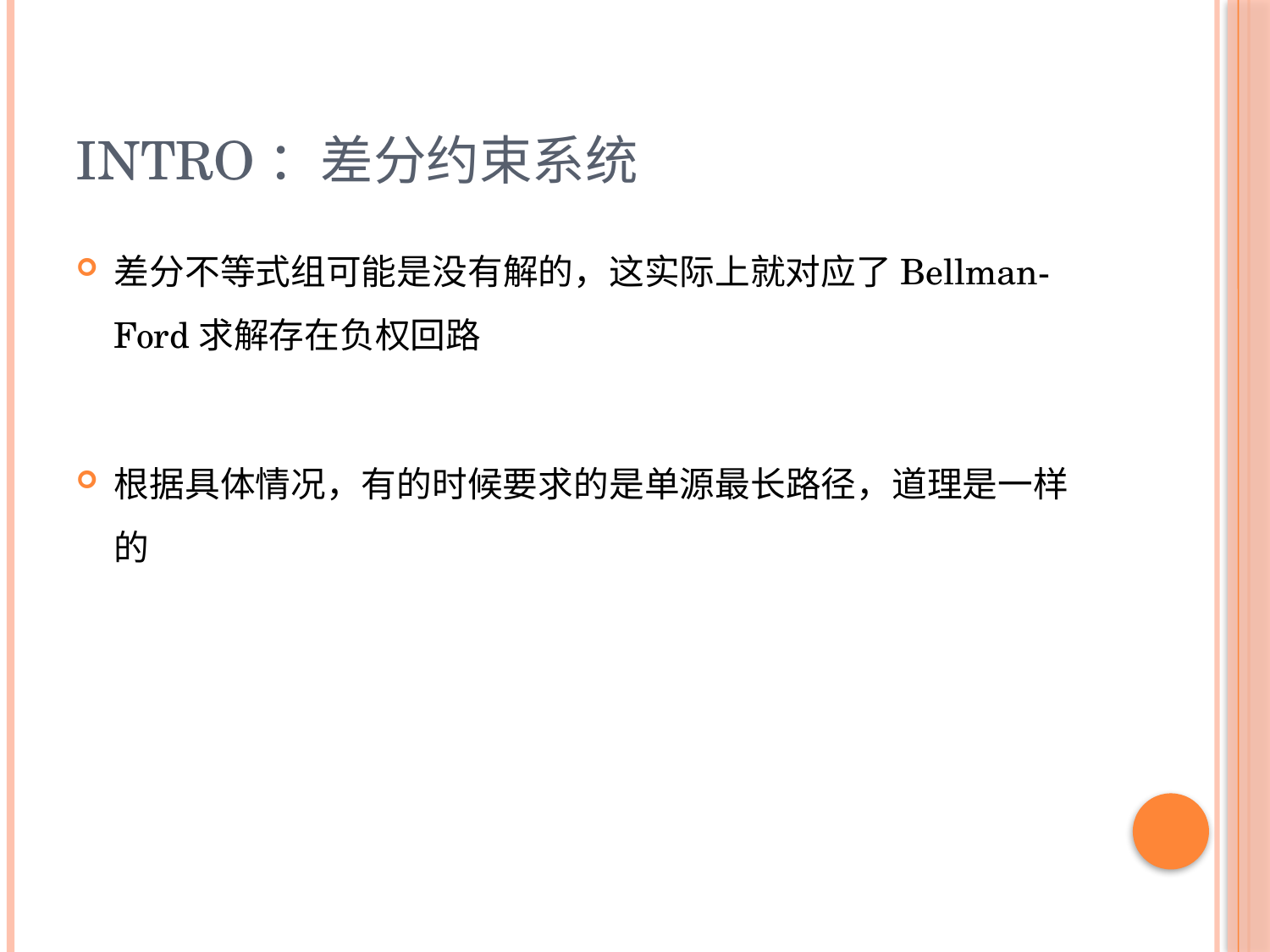

# Intro：差分约束系统
差分不等式组可能是没有解的，这实际上就对应了Bellman-Ford求解存在负权回路

根据具体情况，有的时候要求的是单源最长路径，道理是一样的